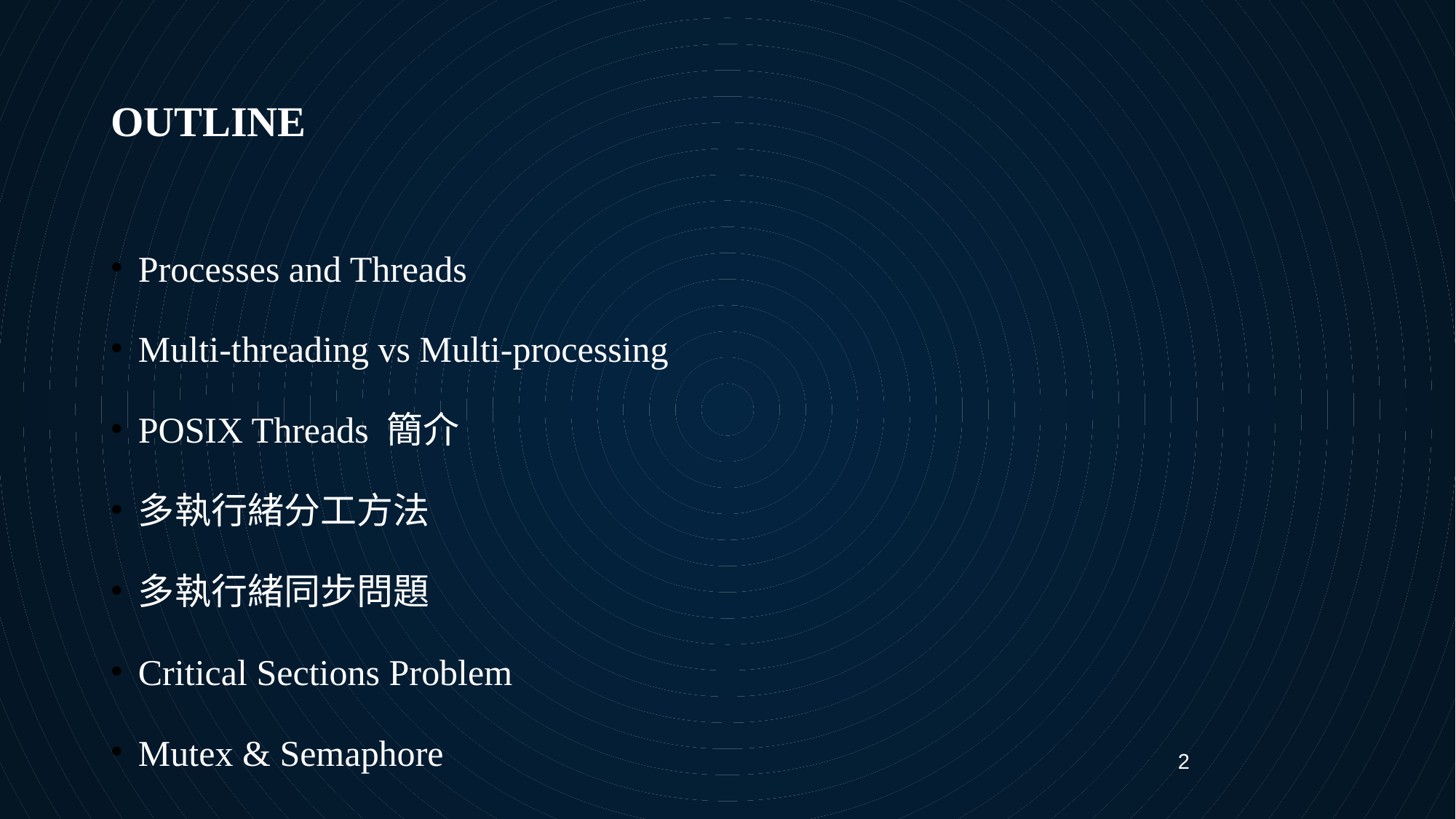

# OUTLINE
Processes and Threads
Multi-threading vs Multi-processing
POSIX Threads 簡介
多執行緒分工方法
多執行緒同步問題
Critical Sections Problem
Mutex & Semaphore
2